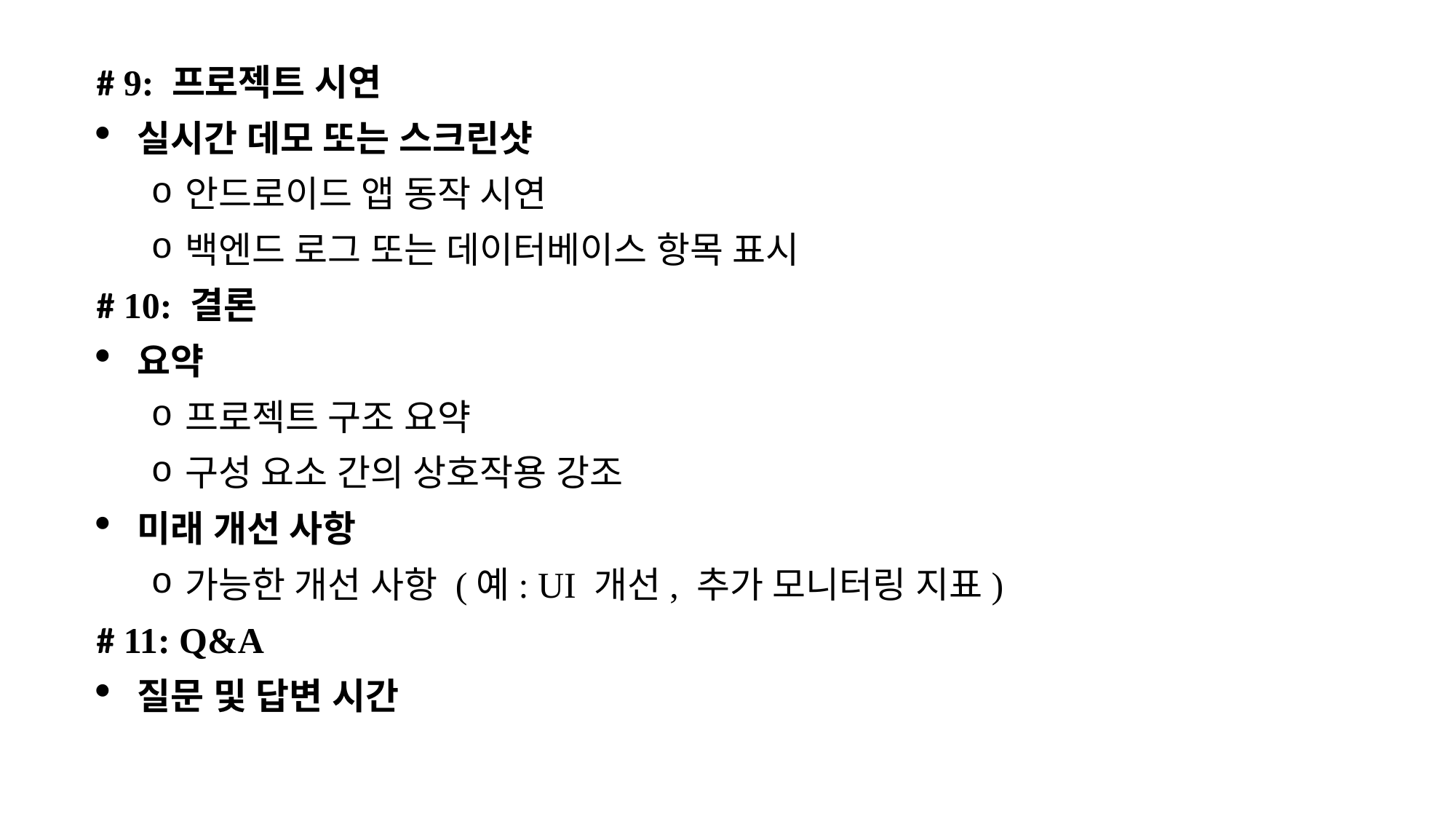

# 9: 프로젝트 시연
실시간 데모 또는 스크린샷
안드로이드 앱 동작 시연
백엔드 로그 또는 데이터베이스 항목 표시
# 10: 결론
요약
프로젝트 구조 요약
구성 요소 간의 상호작용 강조
미래 개선 사항
가능한 개선 사항 (예: UI 개선, 추가 모니터링 지표)
# 11: Q&A
질문 및 답변 시간